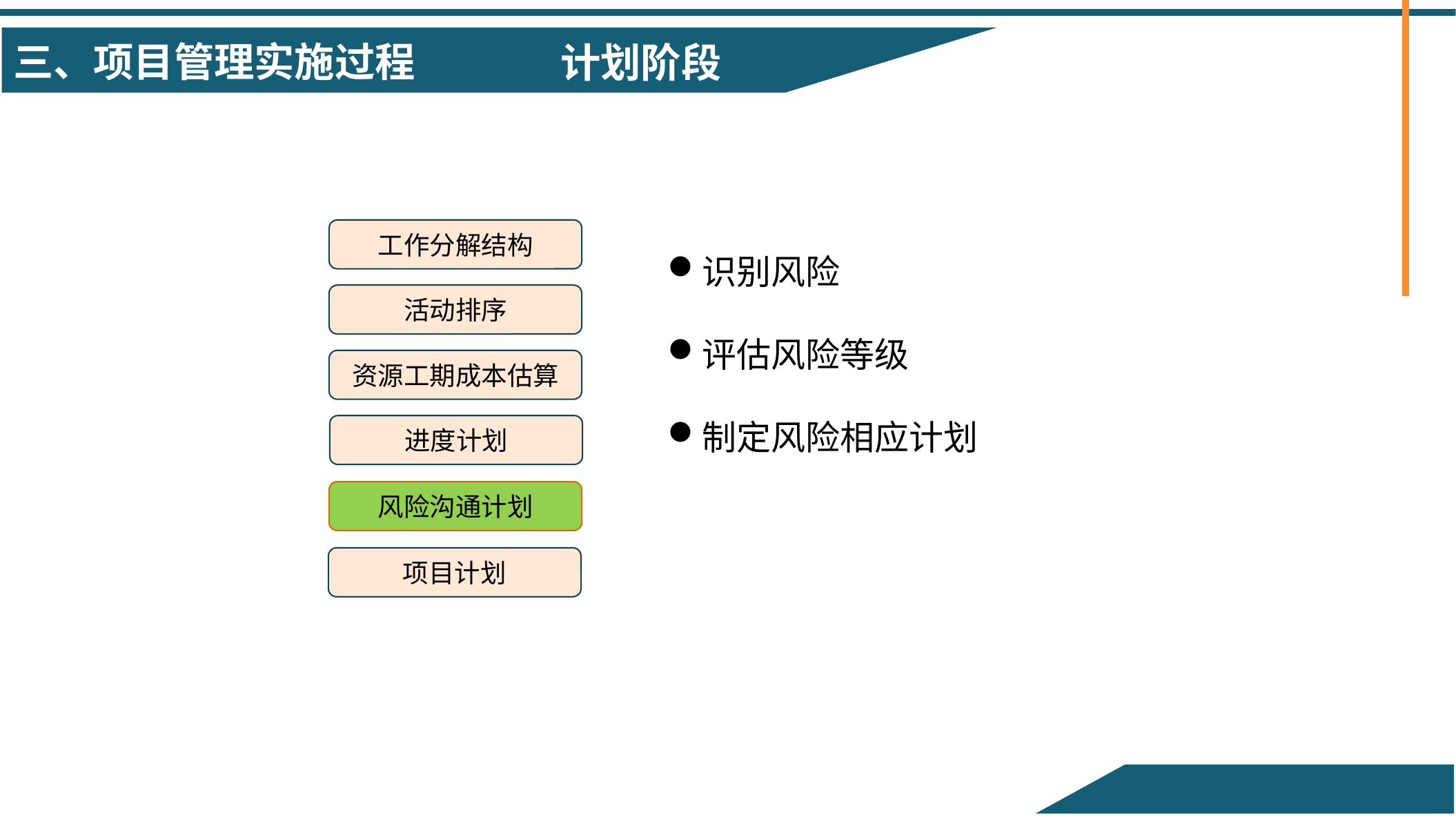

计划阶段
识别风险
评估风险等级
制定风险相应计划
工作分解结构
活动排序
资源工期成本估算
进度计划
风险沟通计划
项目计划